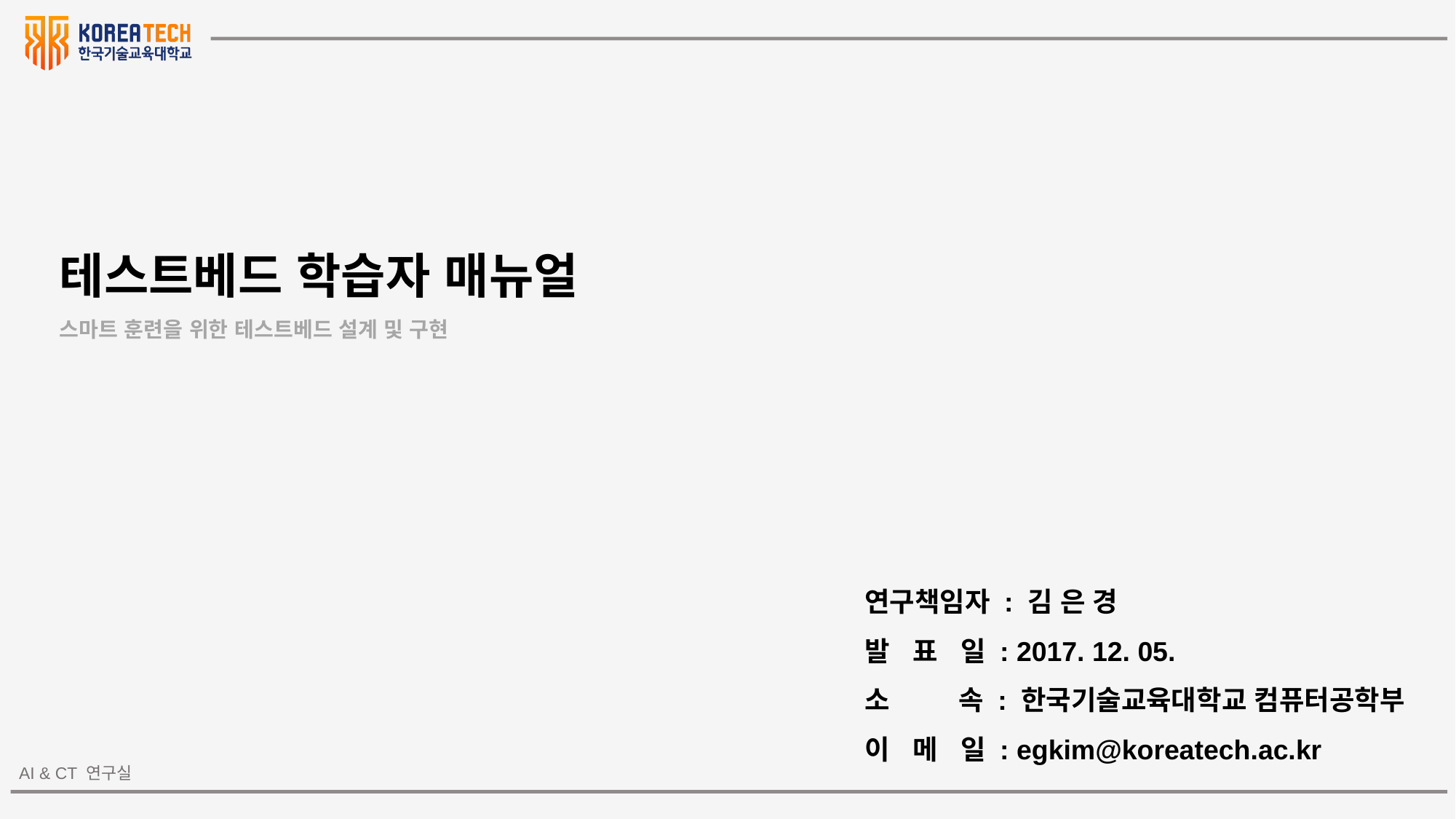

# 테스트베드 학습자 매뉴얼 스마트 훈련을 위한 테스트베드 설계 및 구현
연구책임자 : 김 은 경
발   표   일 : 2017. 12. 05.
소         속 : 한국기술교육대학교 컴퓨터공학부
이   메   일 : egkim@koreatech.ac.kr